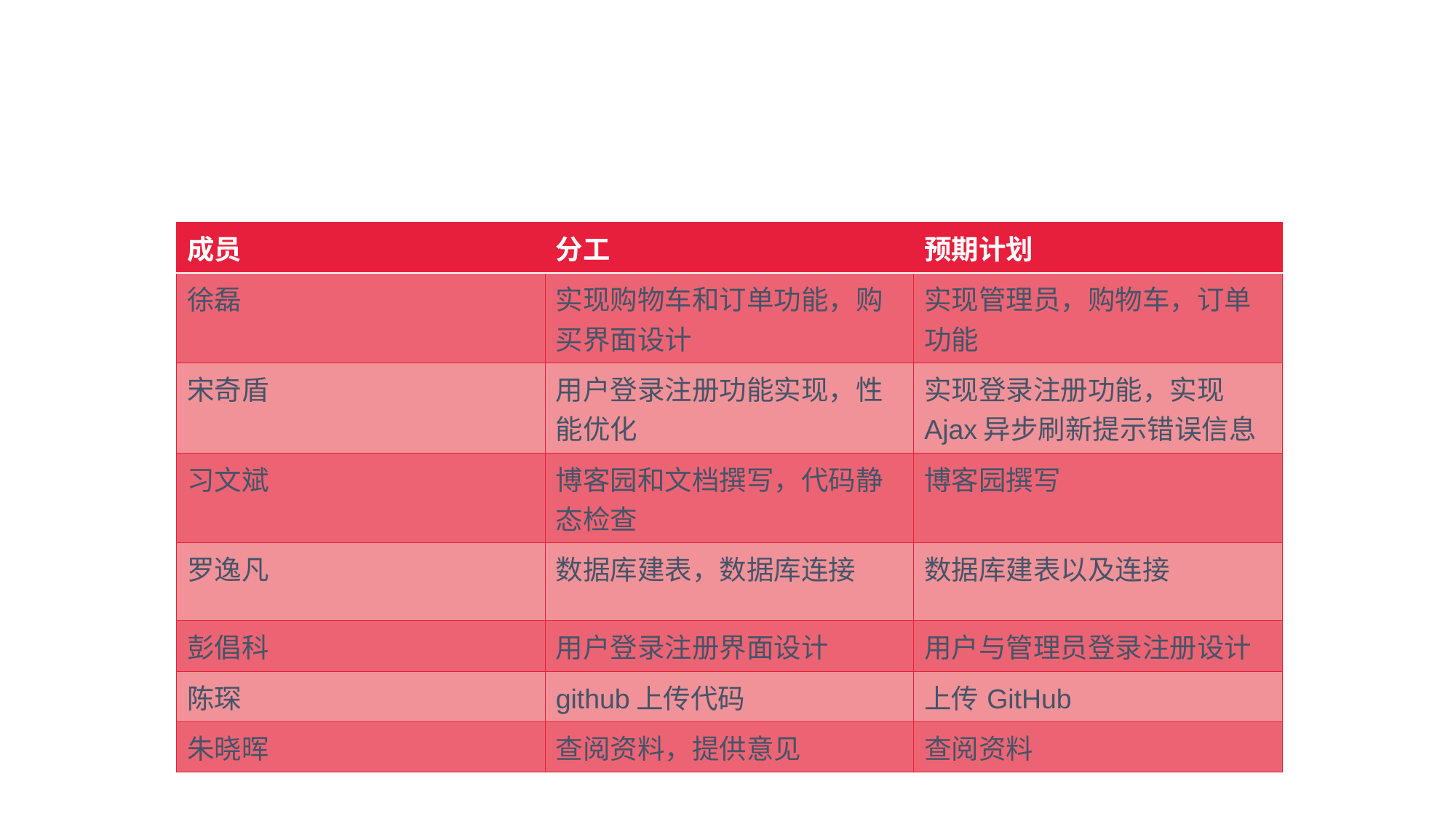

| 成员 | 分工 | 预期计划 |
| --- | --- | --- |
| 徐磊 | 实现购物车和订单功能，购买界面设计 | 实现管理员，购物车，订单功能 |
| 宋奇盾 | 用户登录注册功能实现，性能优化 | 实现登录注册功能，实现Ajax异步刷新提示错误信息 |
| 习文斌 | 博客园和文档撰写，代码静态检查 | 博客园撰写 |
| 罗逸凡 | 数据库建表，数据库连接 | 数据库建表以及连接 |
| 彭倡科 | 用户登录注册界面设计 | 用户与管理员登录注册设计 |
| 陈琛 | github上传代码 | 上传GitHub |
| 朱晓晖 | 查阅资料，提供意见 | 查阅资料 |